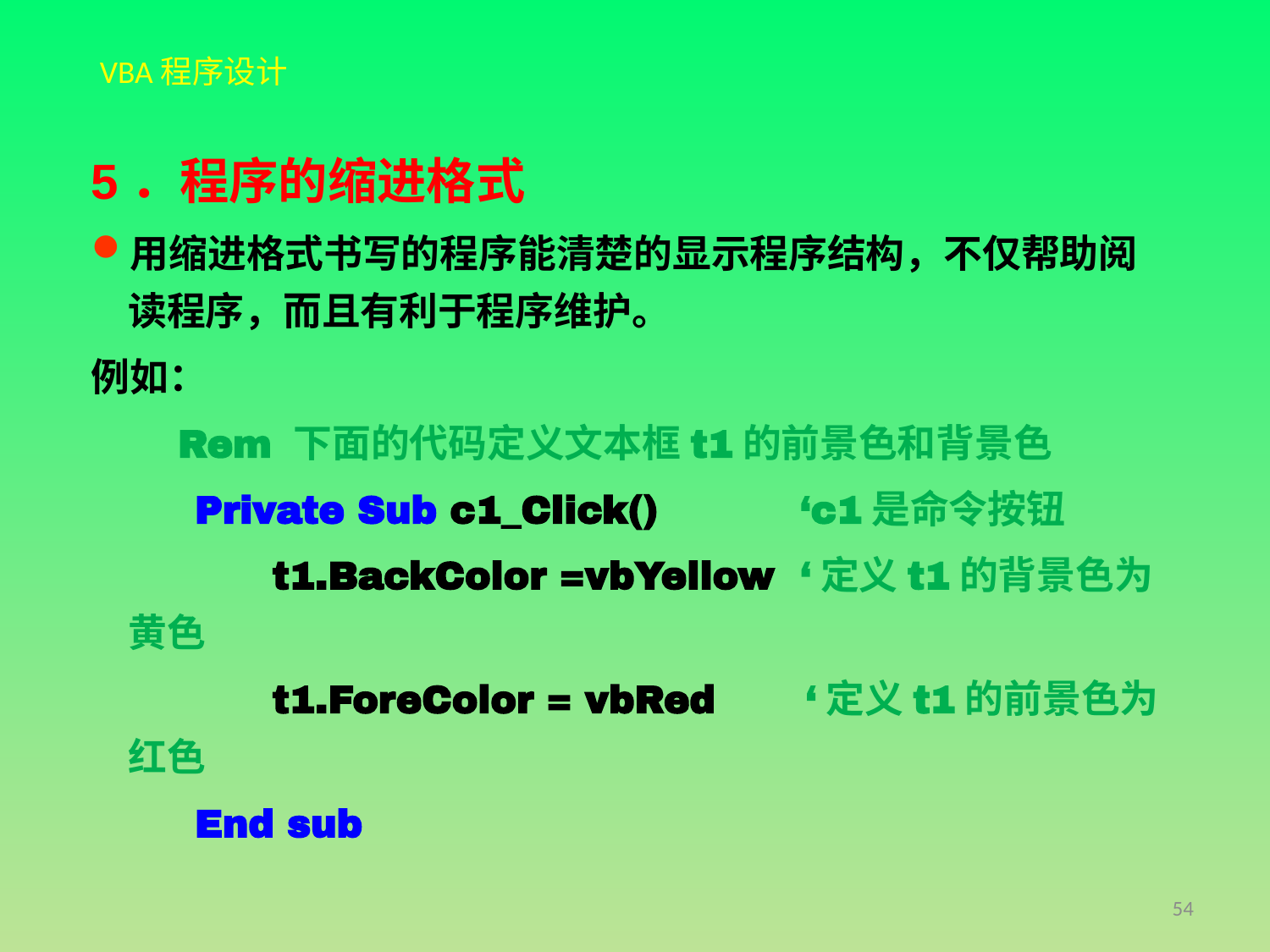

5．程序的缩进格式
用缩进格式书写的程序能清楚的显示程序结构，不仅帮助阅读程序，而且有利于程序维护。
例如：
        Rem 下面的代码定义文本框t1的前景色和背景色
        Private Sub c1_Click()           ‘c1是命令按钮
              t1.BackColor =vbYellow  ‘定义t1的背景色为黄色
              t1.ForeColor = vbRed       ‘定义t1的前景色为红色
        End sub
54